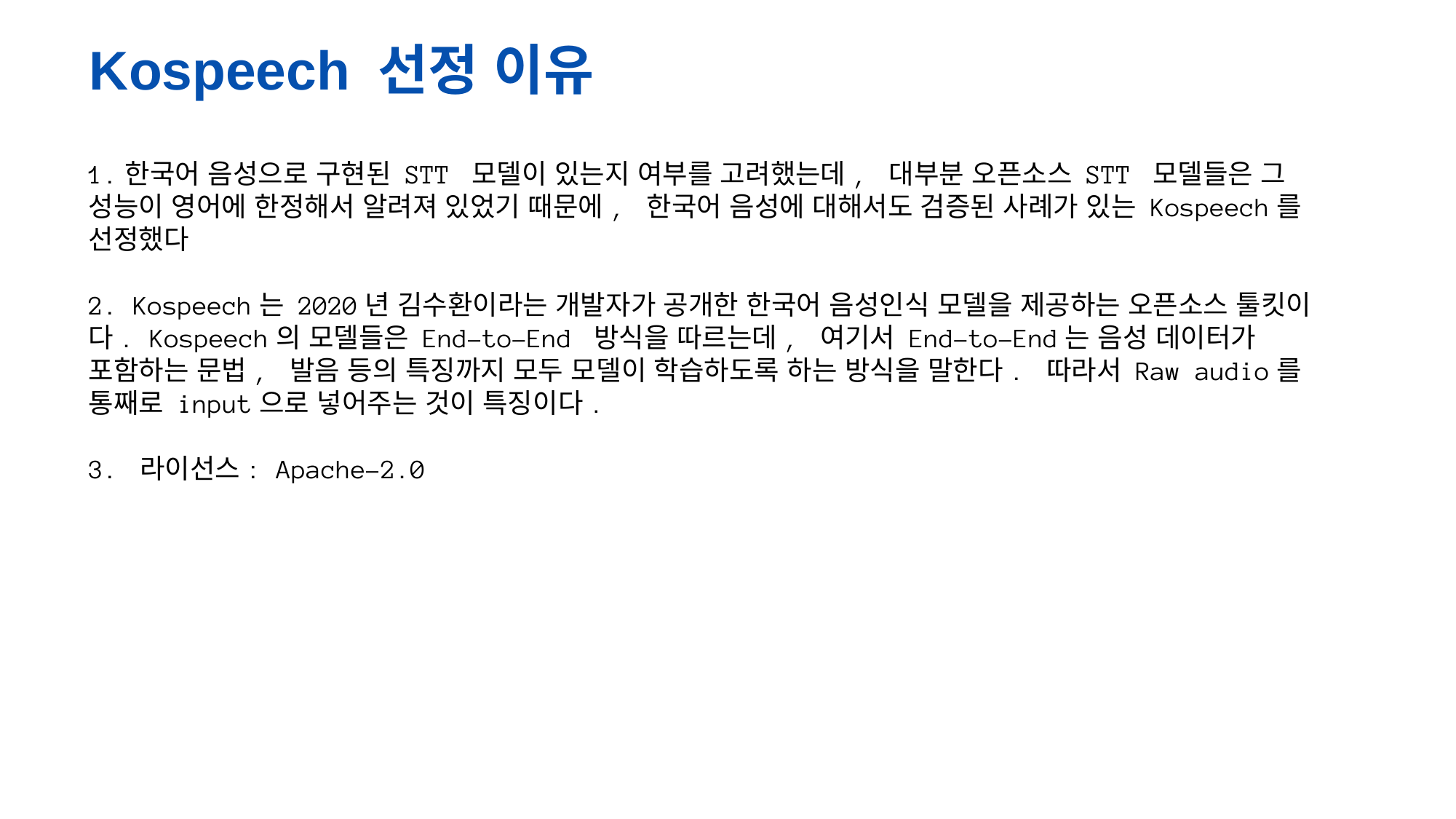

Kospeech 선정 이유
1.한국어 음성으로 구현된 STT 모델이 있는지 여부를 고려했는데, 대부분 오픈소스 STT 모델들은 그 성능이 영어에 한정해서 알려져 있었기 때문에, 한국어 음성에 대해서도 검증된 사례가 있는 Kospeech를 선정했다

2. Kospeech는 2020년 김수환이라는 개발자가 공개한 한국어 음성인식 모델을 제공하는 오픈소스 툴킷이다. Kospeech의 모델들은 End-to-End 방식을 따르는데, 여기서 End-to-End는 음성 데이터가 포함하는 문법, 발음 등의 특징까지 모두 모델이 학습하도록 하는 방식을 말한다. 따라서 Raw audio를 통째로 input으로 넣어주는 것이 특징이다.

3. 라이선스: Apache-2.0